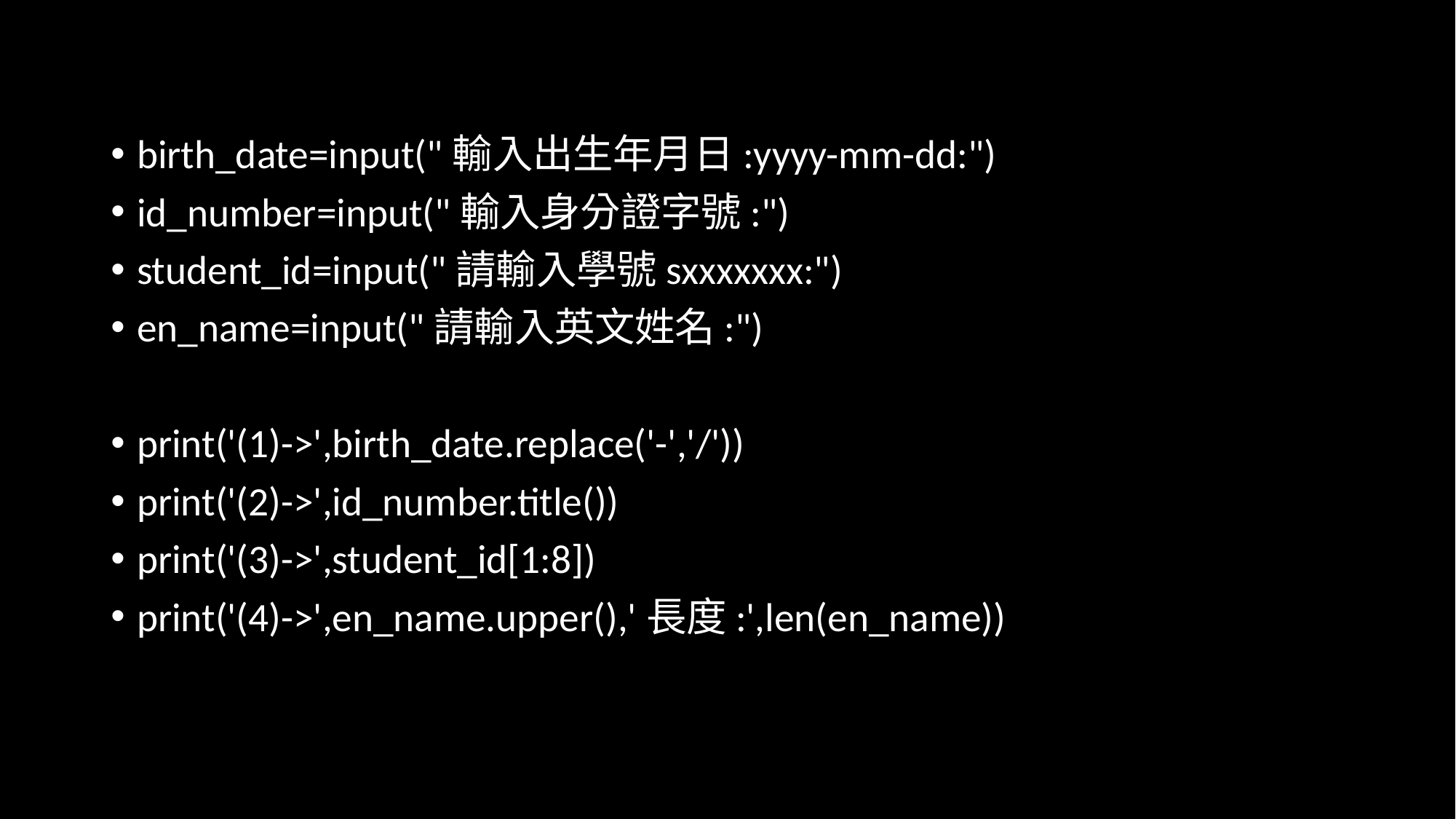

birth_date=input("輸入出生年月日:yyyy-mm-dd:")
id_number=input("輸入身分證字號:")
student_id=input("請輸入學號sxxxxxxx:")
en_name=input("請輸入英文姓名:")

print('(1)->',birth_date.replace('-','/'))
print('(2)->',id_number.title())
print('(3)->',student_id[1:8])
print('(4)->',en_name.upper(),'長度:',len(en_name))